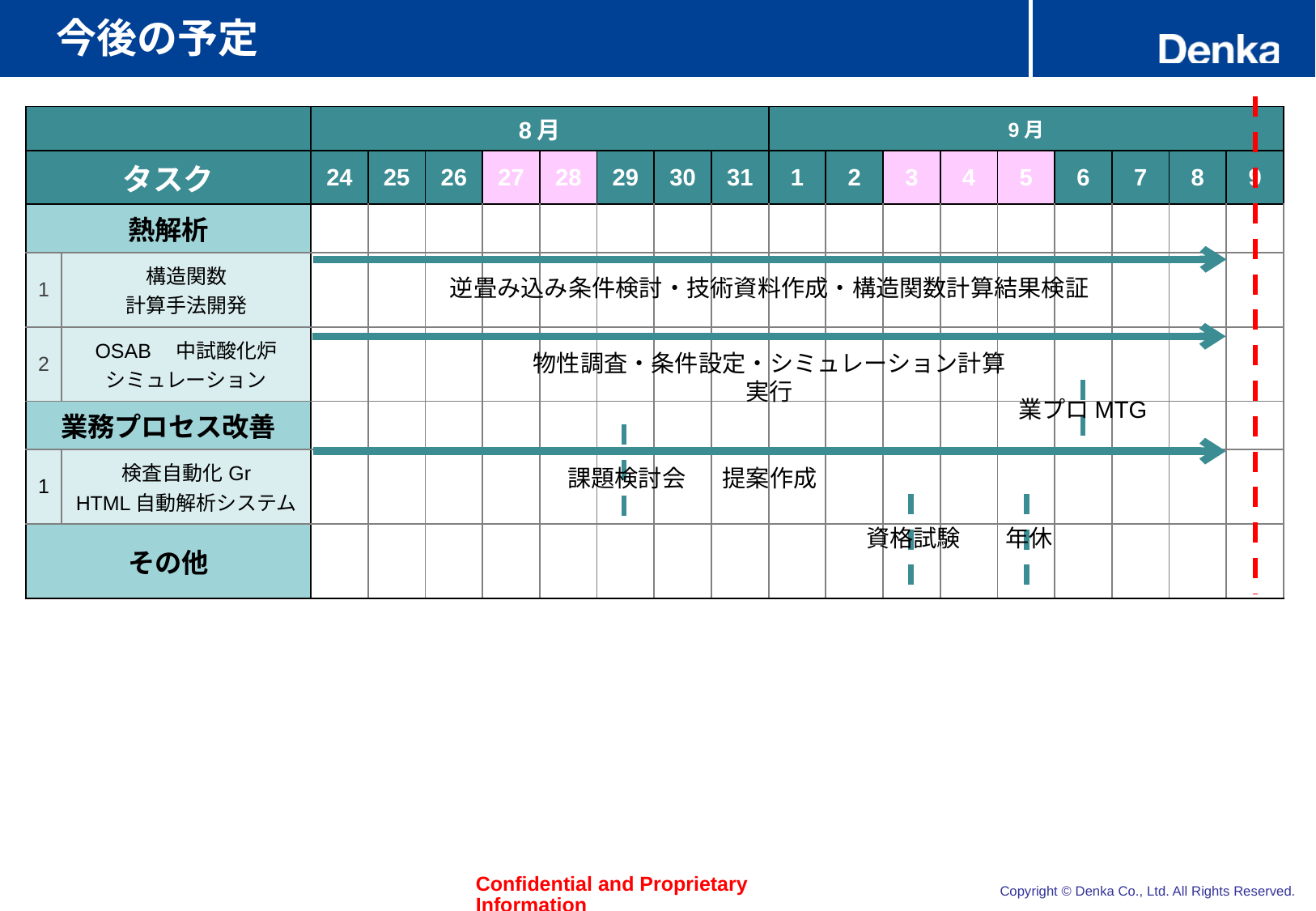

# 今後の予定
|  |  | 8月 |  | 8月 |  |  |  |  |  | 9月 |  | 8月 |  |  |  |  |  |  |
| --- | --- | --- | --- | --- | --- | --- | --- | --- | --- | --- | --- | --- | --- | --- | --- | --- | --- | --- |
| タスク |  | 24 | 25 | 26 | 27 | 28 | 29 | 30 | 31 | 1 | 2 | 3 | 4 | 5 | 6 | 7 | 8 | 9 |
| 熱解析 |  |  |  |  |  |  |  |  |  |  |  |  |  |  |  |  |  |  |
| 1 | 構造関数 計算手法開発 |  |  |  |  |  |  |  |  |  |  |  |  |  |  |  |  |  |
| 2 | OSAB　中試酸化炉 シミュレーション |  |  |  |  |  |  |  |  |  |  |  |  |  |  |  |  |  |
| 業務プロセス改善 |  |  |  |  |  |  |  |  |  |  |  |  |  |  |  |  |  |  |
| 1 | 検査自動化Gr HTML自動解析システム |  |  |  |  |  |  |  |  |  |  |  |  |  |  |  |  |  |
| その他 |  |  |  |  |  |  |  |  |  |  |  |  |  |  |  |  |  |  |
逆畳み込み条件検討・技術資料作成・構造関数計算結果検証
物性調査・条件設定・シミュレーション計算実行
業プロMTG
提案作成
課題検討会
資格試験
年休